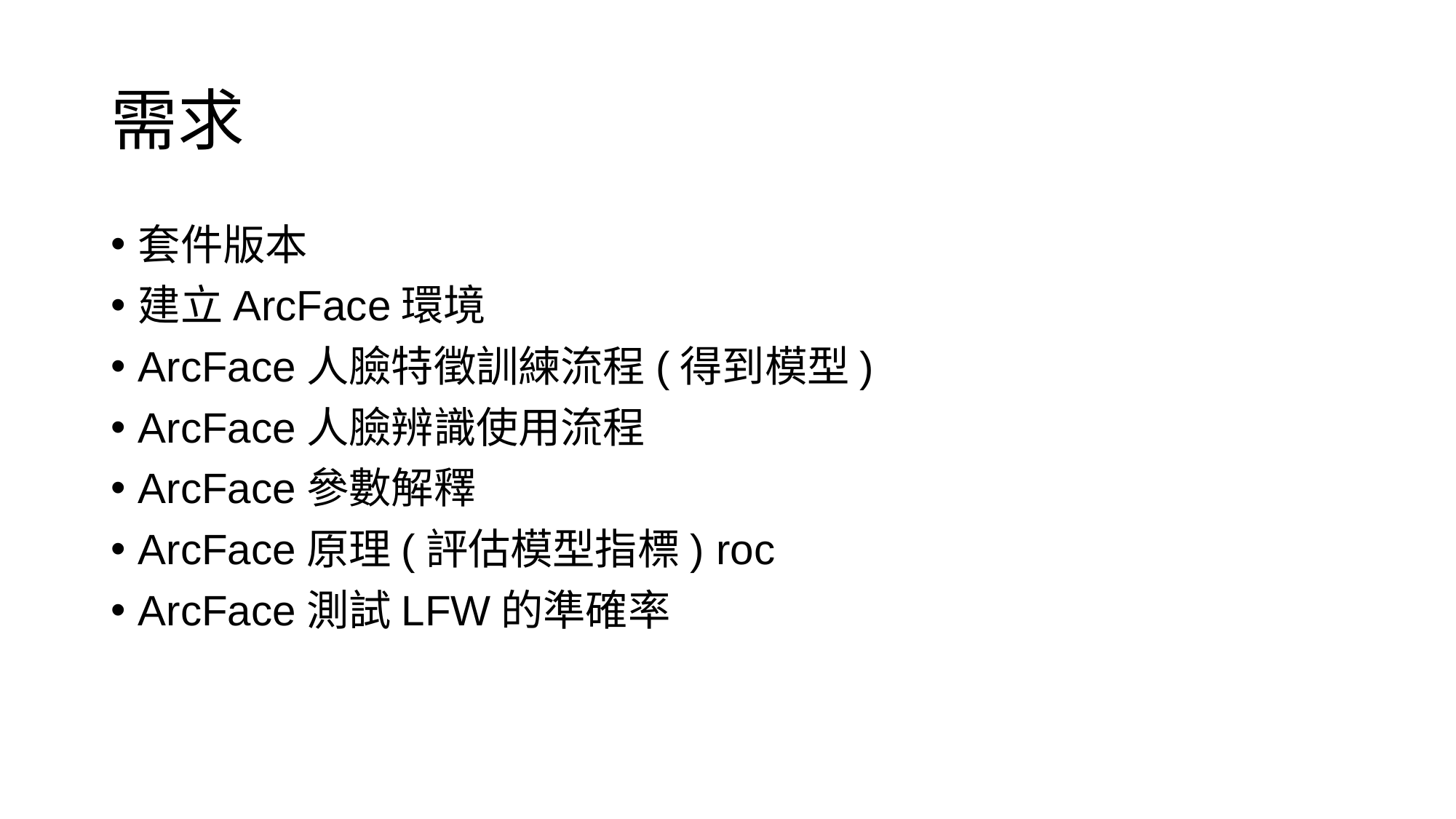

# 需求
套件版本
建立ArcFace環境
ArcFace人臉特徵訓練流程(得到模型)
ArcFace人臉辨識使用流程
ArcFace參數解釋
ArcFace原理(評估模型指標) roc
ArcFace測試LFW的準確率